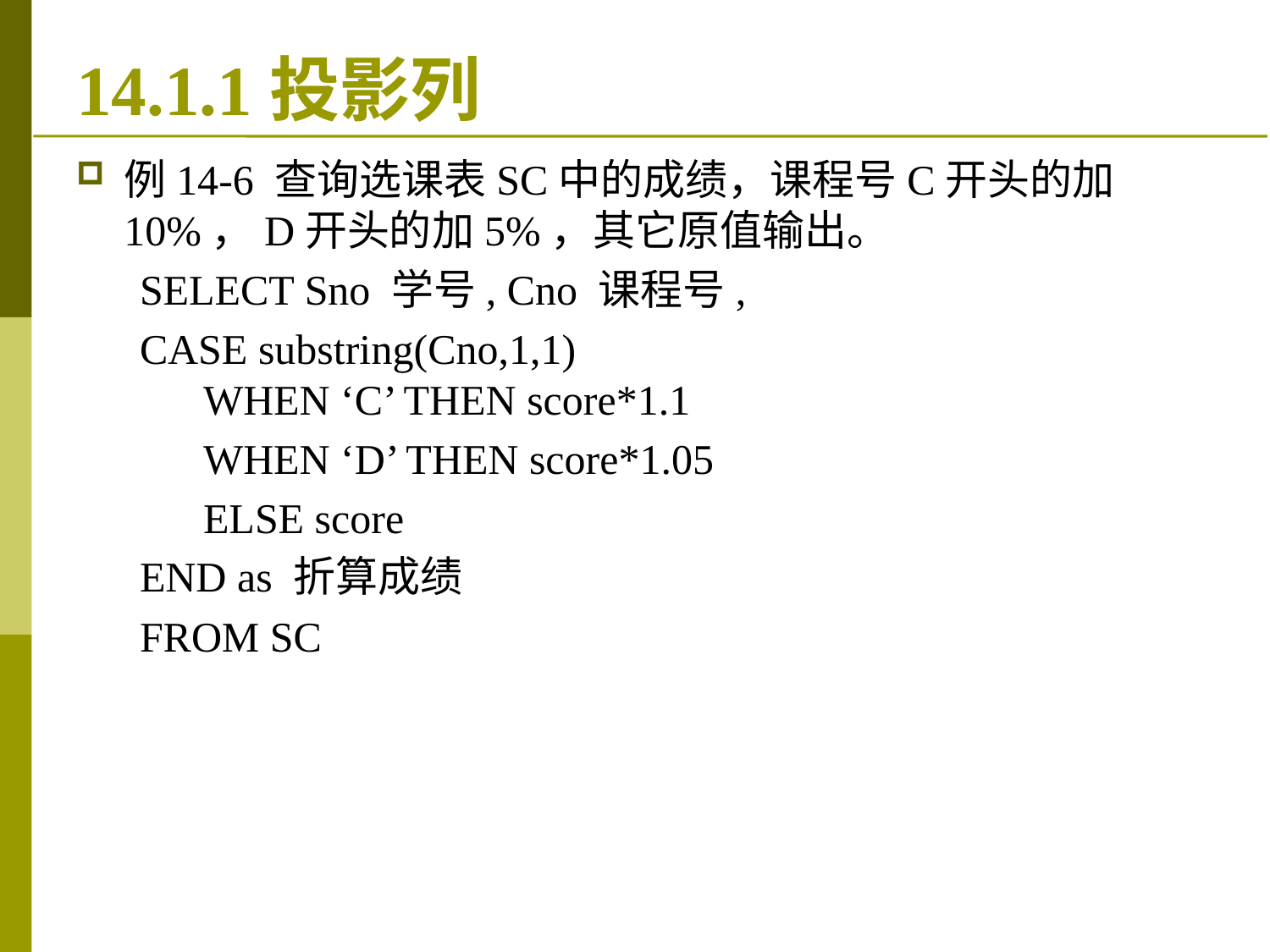

# 14.1.1投影列
例14‑6 查询选课表SC中的成绩，课程号C开头的加10%，D开头的加5%，其它原值输出。
      SELECT Sno 学号, Cno 课程号,
      CASE substring(Cno,1,1)
      	WHEN ‘C’ THEN score*1.1
      	WHEN ‘D’ THEN score*1.05
      	ELSE score
      END as 折算成绩
      FROM SC